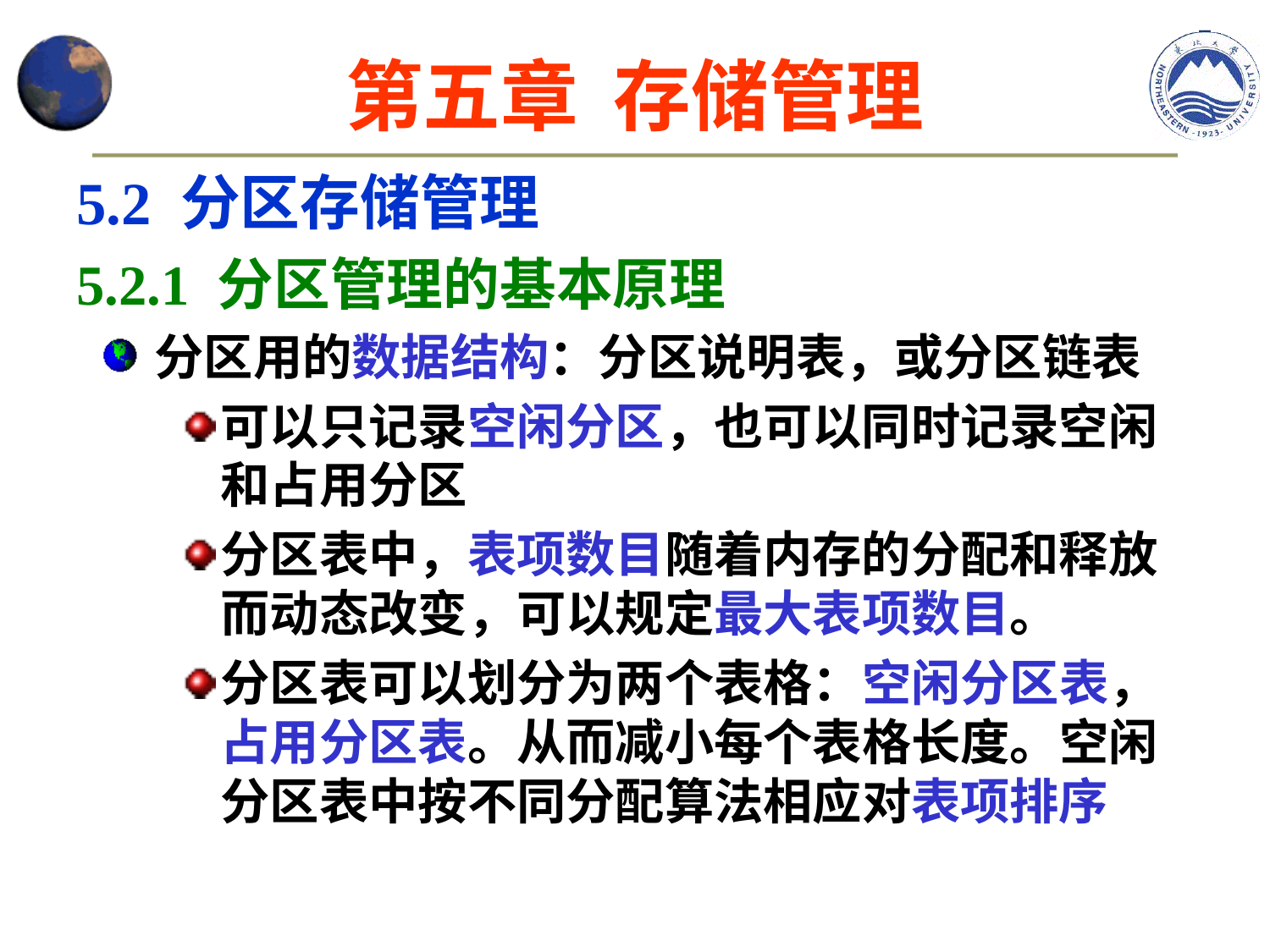

第五章  存储管理
5.2 分区存储管理
5.2.1 分区管理的基本原理
分区用的数据结构：分区说明表，或分区链表
可以只记录空闲分区，也可以同时记录空闲和占用分区
分区表中，表项数目随着内存的分配和释放而动态改变，可以规定最大表项数目。
分区表可以划分为两个表格：空闲分区表，占用分区表。从而减小每个表格长度。空闲分区表中按不同分配算法相应对表项排序